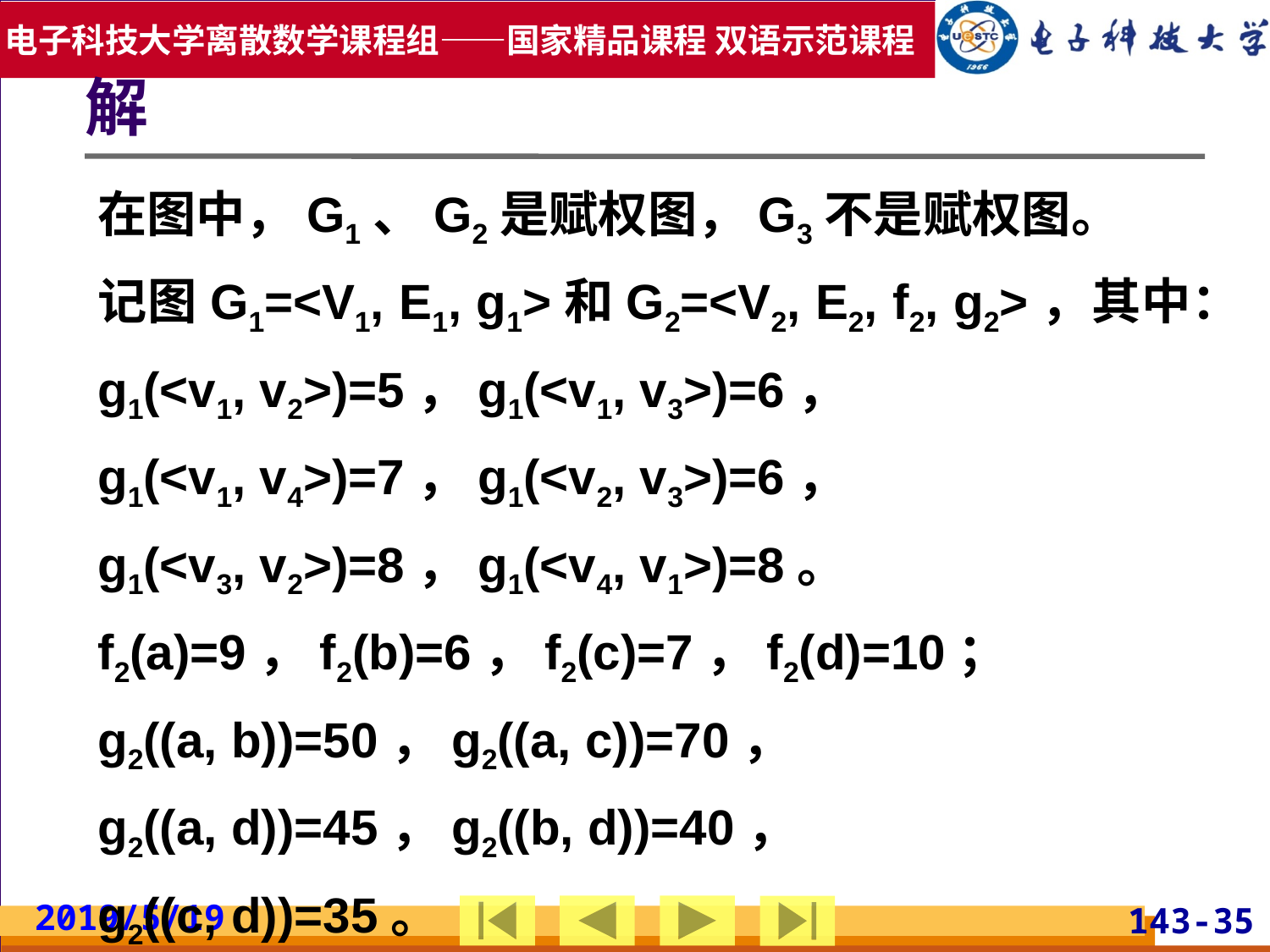

解
在图中，G1、G2是赋权图，G3不是赋权图。
记图G1=<V1, E1, g1>和G2=<V2, E2, f2, g2>，其中：
g1(<v1, v2>)=5，g1(<v1, v3>)=6，
g1(<v1, v4>)=7，g1(<v2, v3>)=6，
g1(<v3, v2>)=8，g1(<v4, v1>)=8。
f2(a)=9，f2(b)=6，f2(c)=7，f2(d)=10；
g2((a, b))=50，g2((a, c))=70，
g2((a, d))=45，g2((b, d))=40，
g2((c, d))=35。
2019/5/19